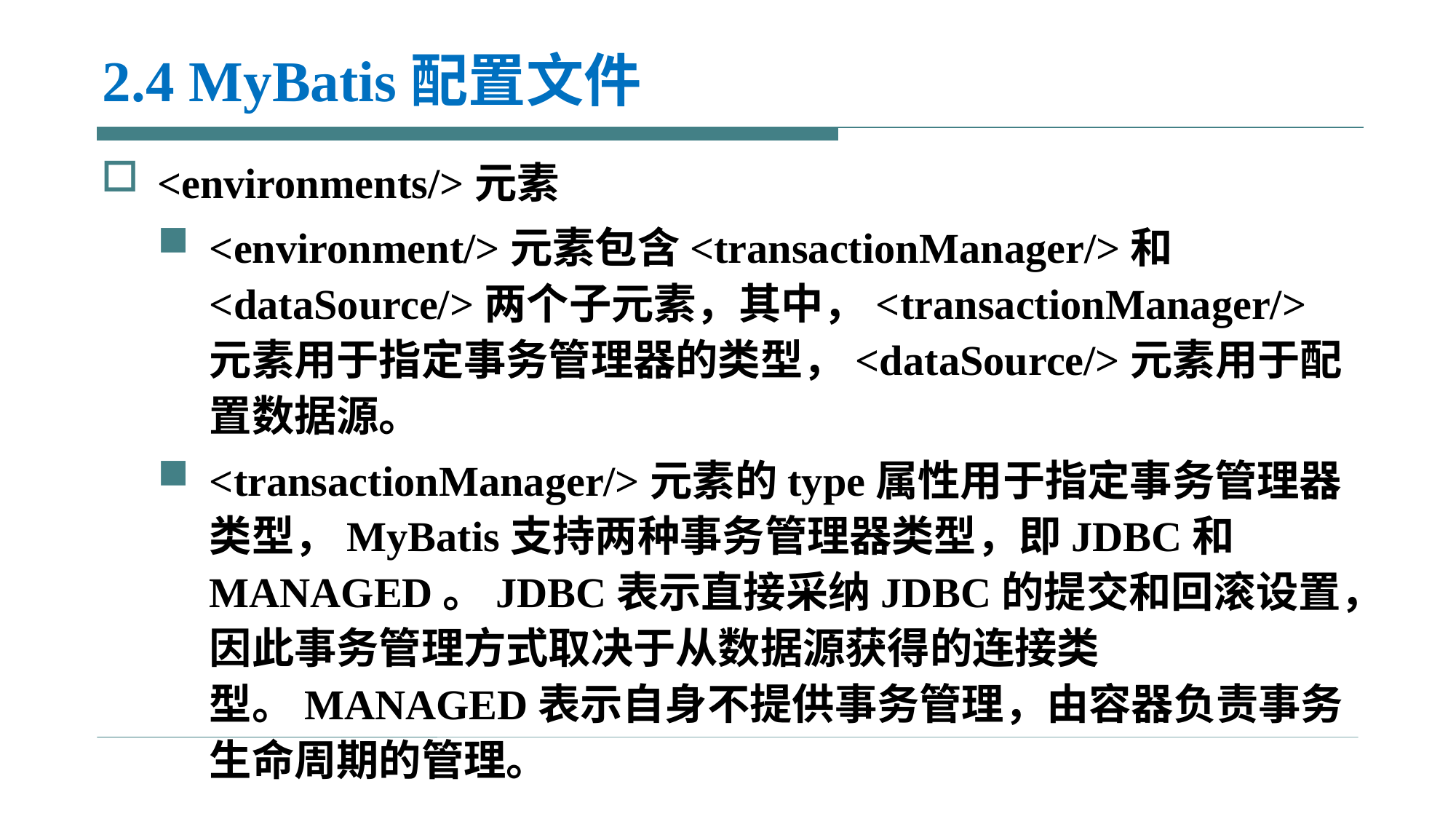

# 2.4 MyBatis配置文件
<environments/>元素
<environment/>元素包含<transactionManager/>和<dataSource/>两个子元素，其中，<transactionManager/>元素用于指定事务管理器的类型，<dataSource/>元素用于配置数据源。
<transactionManager/>元素的type属性用于指定事务管理器类型，MyBatis支持两种事务管理器类型，即JDBC和MANAGED。JDBC表示直接采纳JDBC的提交和回滚设置，因此事务管理方式取决于从数据源获得的连接类型。MANAGED表示自身不提供事务管理，由容器负责事务生命周期的管理。
34